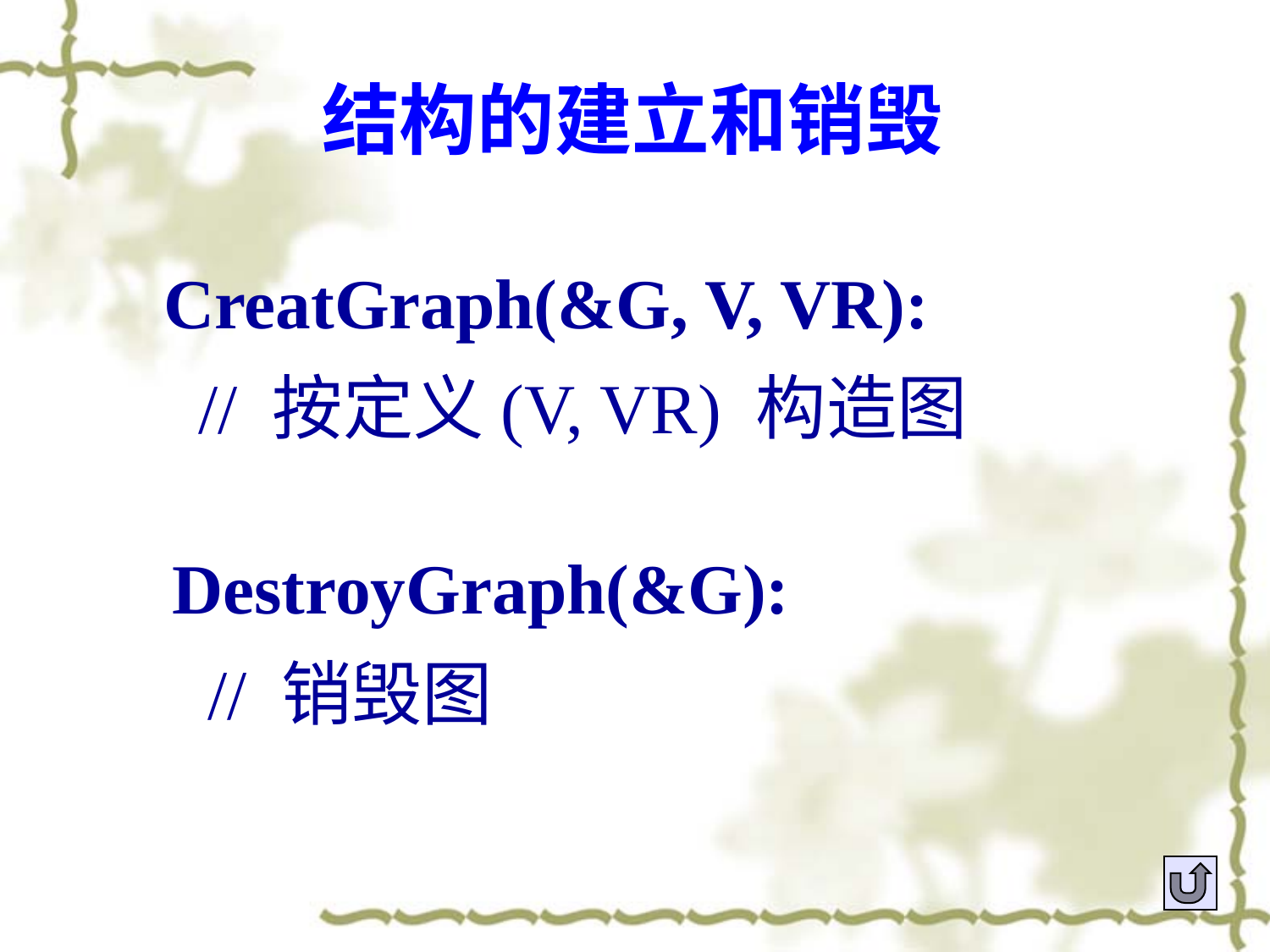

结构的建立和销毁
CreatGraph(&G, V, VR):
  // 按定义(V, VR) 构造图
DestroyGraph(&G):
  // 销毁图